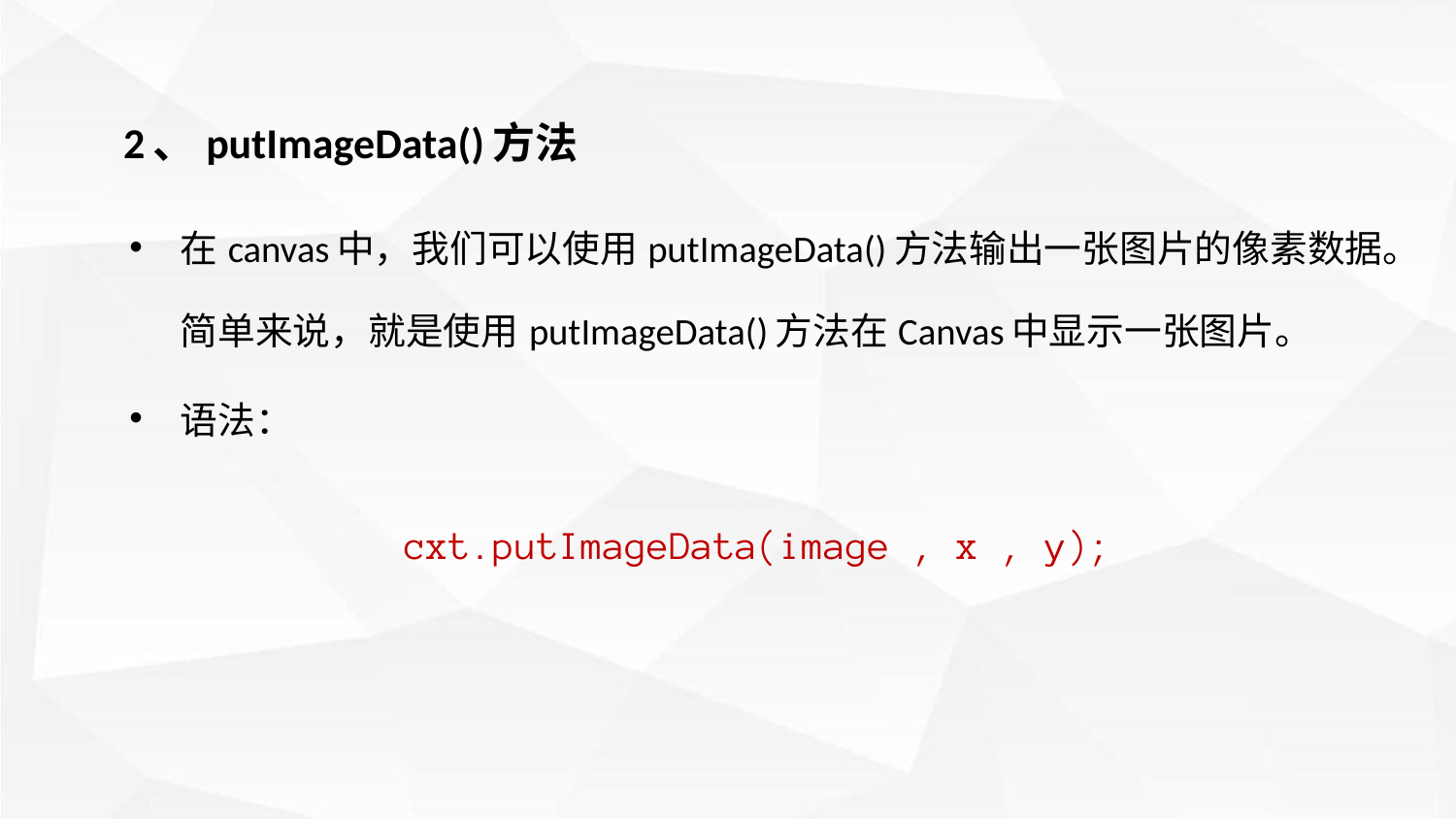

2、putImageData()方法
在canvas中，我们可以使用putImageData()方法输出一张图片的像素数据。简单来说，就是使用putImageData()方法在Canvas中显示一张图片。
语法：
cxt.putImageData(image , x , y);